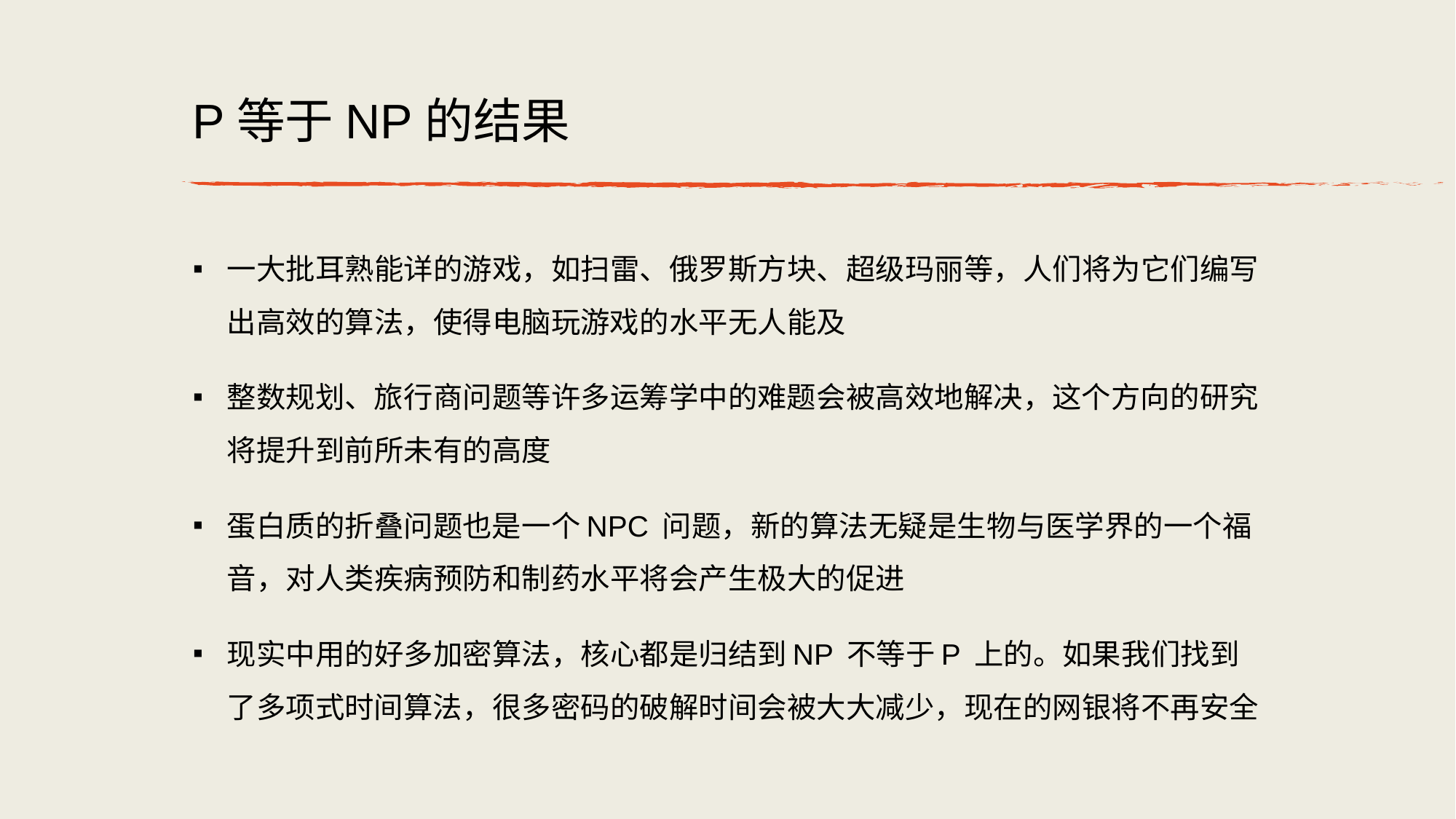

# P等于NP的结果
⼀⼤批⽿熟能详的游戏，如扫雷、俄罗斯⽅块、超级玛丽等，⼈们将为它们编写出⾼效的算法，使得电脑玩游戏的⽔平⽆⼈能及
整数规划、旅⾏商问题等许多运筹学中的难题会被⾼效地解决，这个⽅向的研究将提升到前所未有的⾼度
蛋⽩质的折叠问题也是⼀个NPC 问题，新的算法⽆疑是⽣物与医学界的⼀个福⾳，对⼈类疾病预防和制药⽔平将会产⽣极⼤的促进
现实中⽤的好多加密算法，核⼼都是归结到NP 不等于P 上的。如果我们找到了多项式时间算法，很多密码的破解时间会被⼤⼤减少，现在的⽹银将不再安全